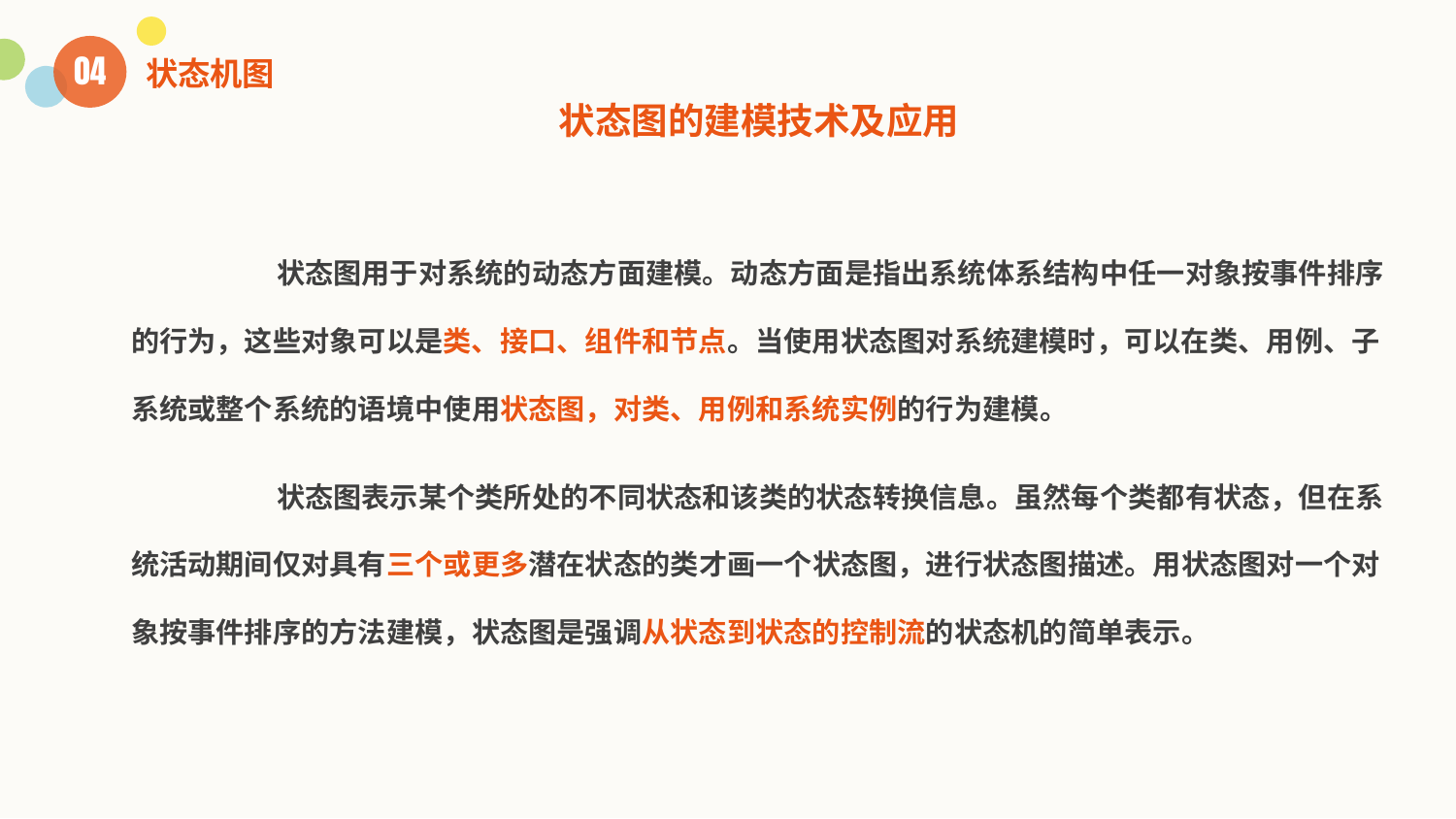

04
状态机图

状态图的建模技术及应用
	状态图用于对系统的动态方面建模。动态方面是指出系统体系结构中任一对象按事件排序的行为，这些对象可以是类、接口、组件和节点。当使用状态图对系统建模时，可以在类、用例、子系统或整个系统的语境中使用状态图，对类、用例和系统实例的行为建模。
	状态图表示某个类所处的不同状态和该类的状态转换信息。虽然每个类都有状态，但在系统活动期间仅对具有三个或更多潜在状态的类才画一个状态图，进行状态图描述。用状态图对一个对象按事件排序的方法建模，状态图是强调从状态到状态的控制流的状态机的简单表示。